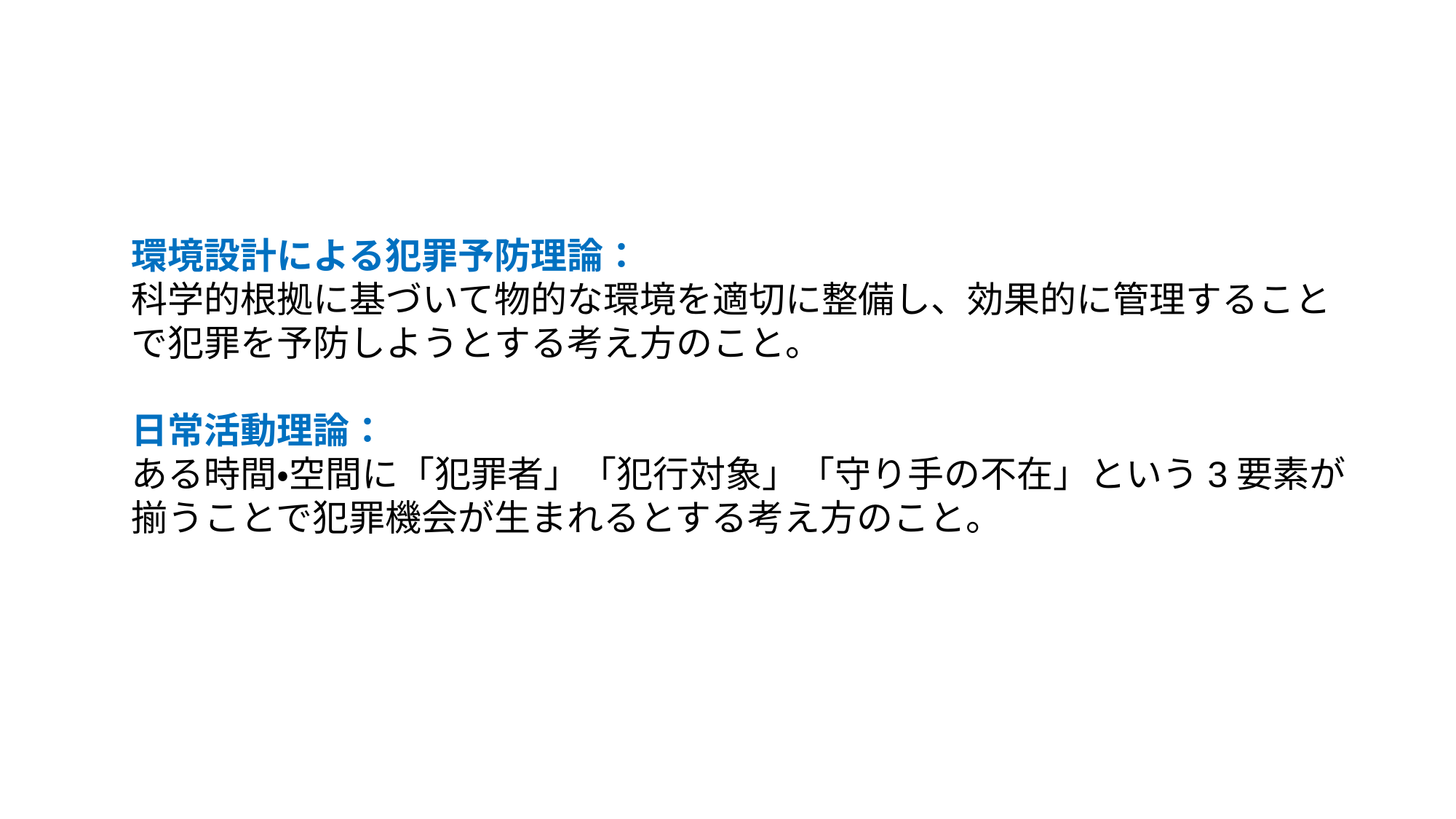

環境設計による犯罪予防理論：
科学的根拠に基づいて物的な環境を適切に整備し、効果的に管理することで犯罪を予防しようとする考え方のこと。

日常活動理論：
ある時間・空間に「犯罪者」「犯行対象」「守り手の不在」という3要素が揃うことで犯罪機会が生まれるとする考え方のこと。